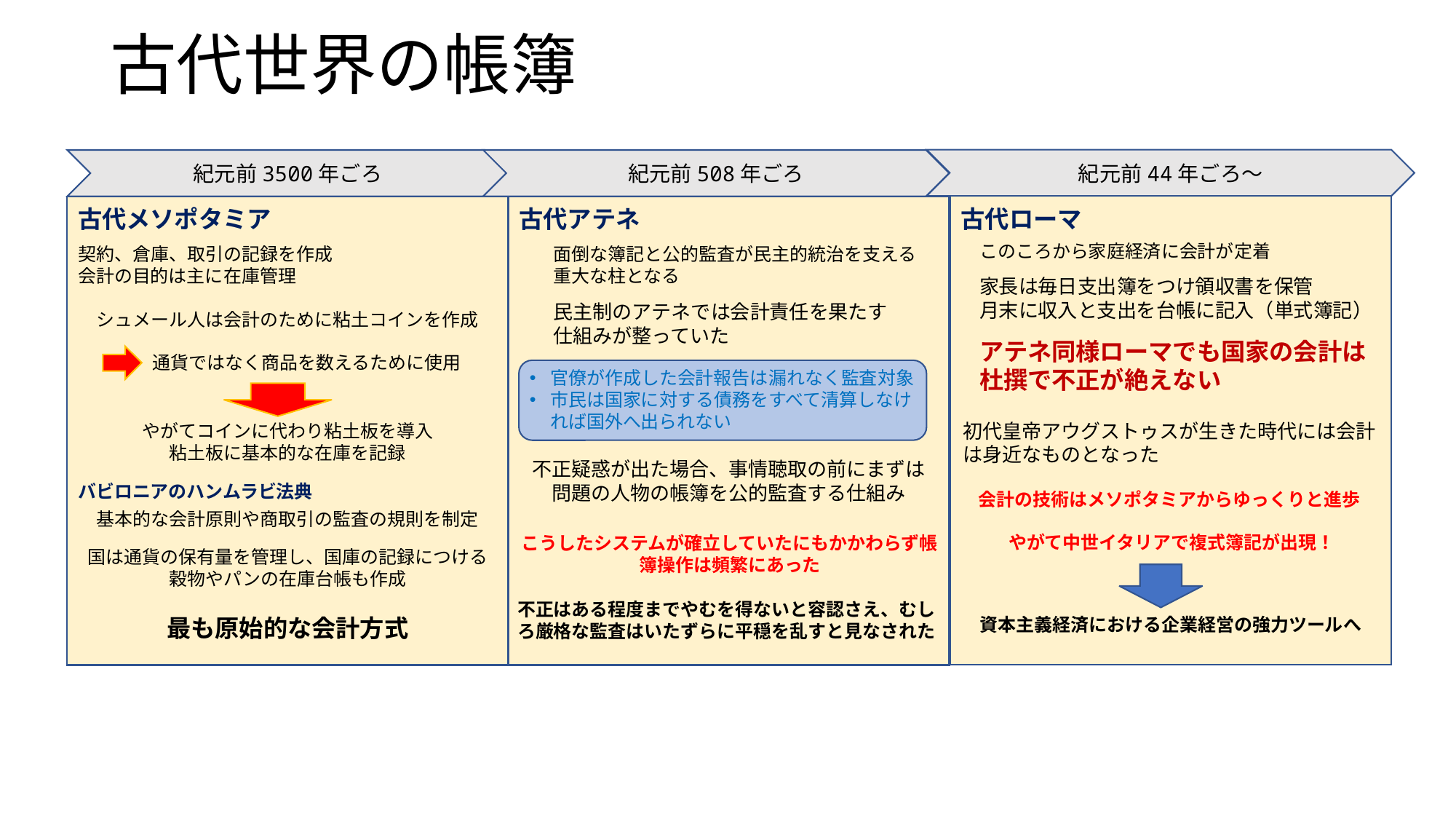

# 古代世界の帳簿
紀元前44年ごろ～
紀元前3500年ごろ
紀元前508年ごろ

古代ローマ
このころから家庭経済に会計が定着
家長は毎日支出簿をつけ領収書を保管
月末に収入と支出を台帳に記入（単式簿記）
アテネ同様ローマでも国家の会計は
杜撰で不正が絶えない
初代皇帝アウグストゥスが生きた時代には会計は身近なものとなった
会計の技術はメソポタミアからゆっくりと進歩
やがて中世イタリアで複式簿記が出現！
資本主義経済における企業経営の強力ツールへ

古代メソポタミア
契約、倉庫、取引の記録を作成
会計の目的は主に在庫管理
シュメール人は会計のために粘土コインを作成

通貨ではなく商品を数えるために使用

やがてコインに代わり粘土板を導入
粘土板に基本的な在庫を記録
バビロニアのハンムラビ法典
基本的な会計原則や商取引の監査の規則を制定
国は通貨の保有量を管理し、国庫の記録につける
穀物やパンの在庫台帳も作成
最も原始的な会計方式

古代アテネ
面倒な簿記と公的監査が民主的統治を支える
重大な柱となる
民主制のアテネでは会計責任を果たす
仕組みが整っていた

官僚が作成した会計報告は漏れなく監査対象
市民は国家に対する債務をすべて清算しなければ国外へ出られない
不正疑惑が出た場合、事情聴取の前にまずは
問題の人物の帳簿を公的監査する仕組み
こうしたシステムが確立していたにもかかわらず帳簿操作は頻繁にあった

不正はある程度までやむを得ないと容認さえ、むしろ厳格な監査はいたずらに平穏を乱すと見なされた